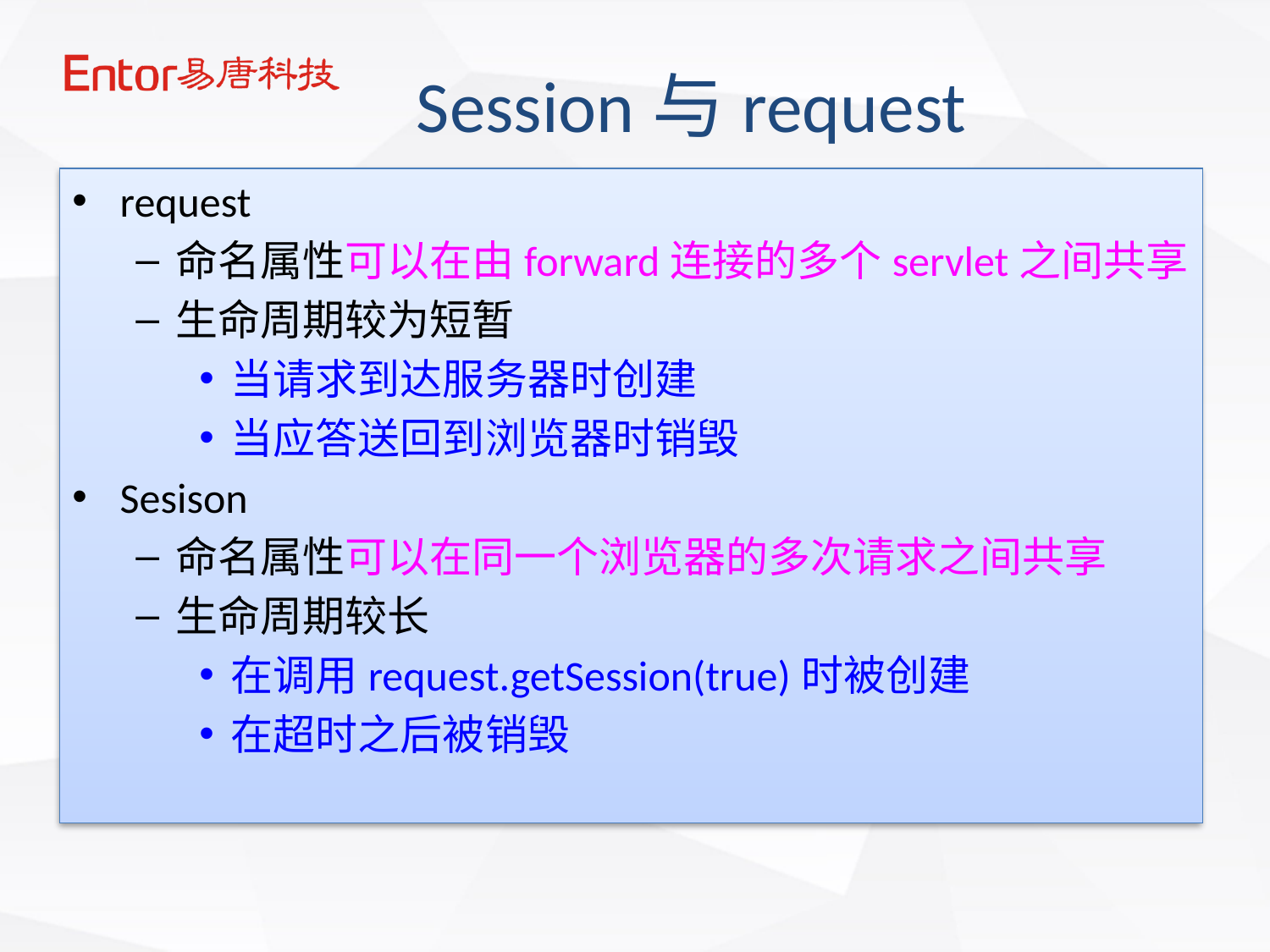

Session与request
request
命名属性可以在由forward连接的多个servlet之间共享
生命周期较为短暂
当请求到达服务器时创建
当应答送回到浏览器时销毁
Sesison
命名属性可以在同一个浏览器的多次请求之间共享
生命周期较长
在调用request.getSession(true)时被创建
在超时之后被销毁